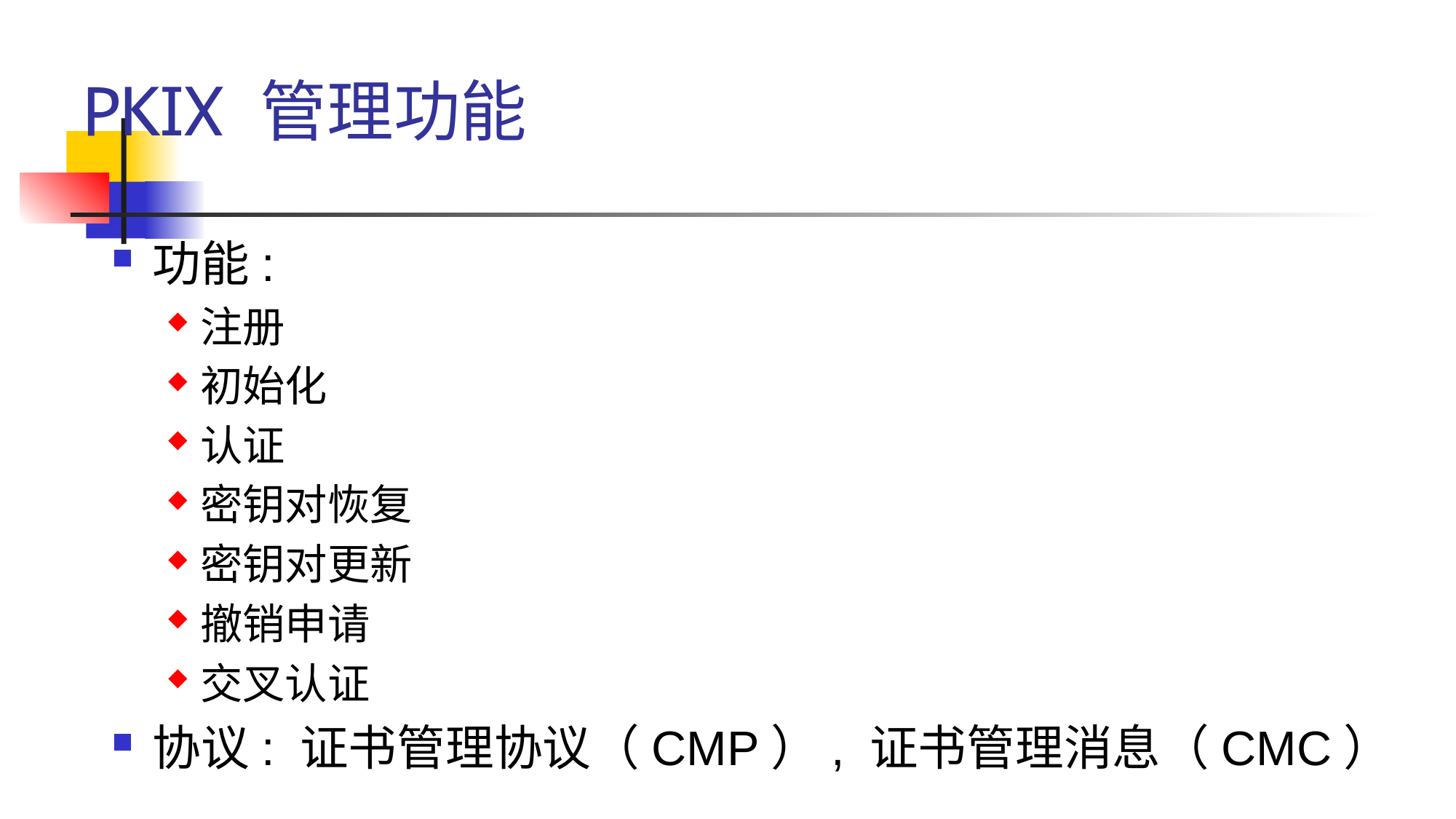

# PKIX 管理功能
功能:
注册
初始化
认证
密钥对恢复
密钥对更新
撤销申请
交叉认证
协议: 证书管理协议（CMP）, 证书管理消息（CMC）